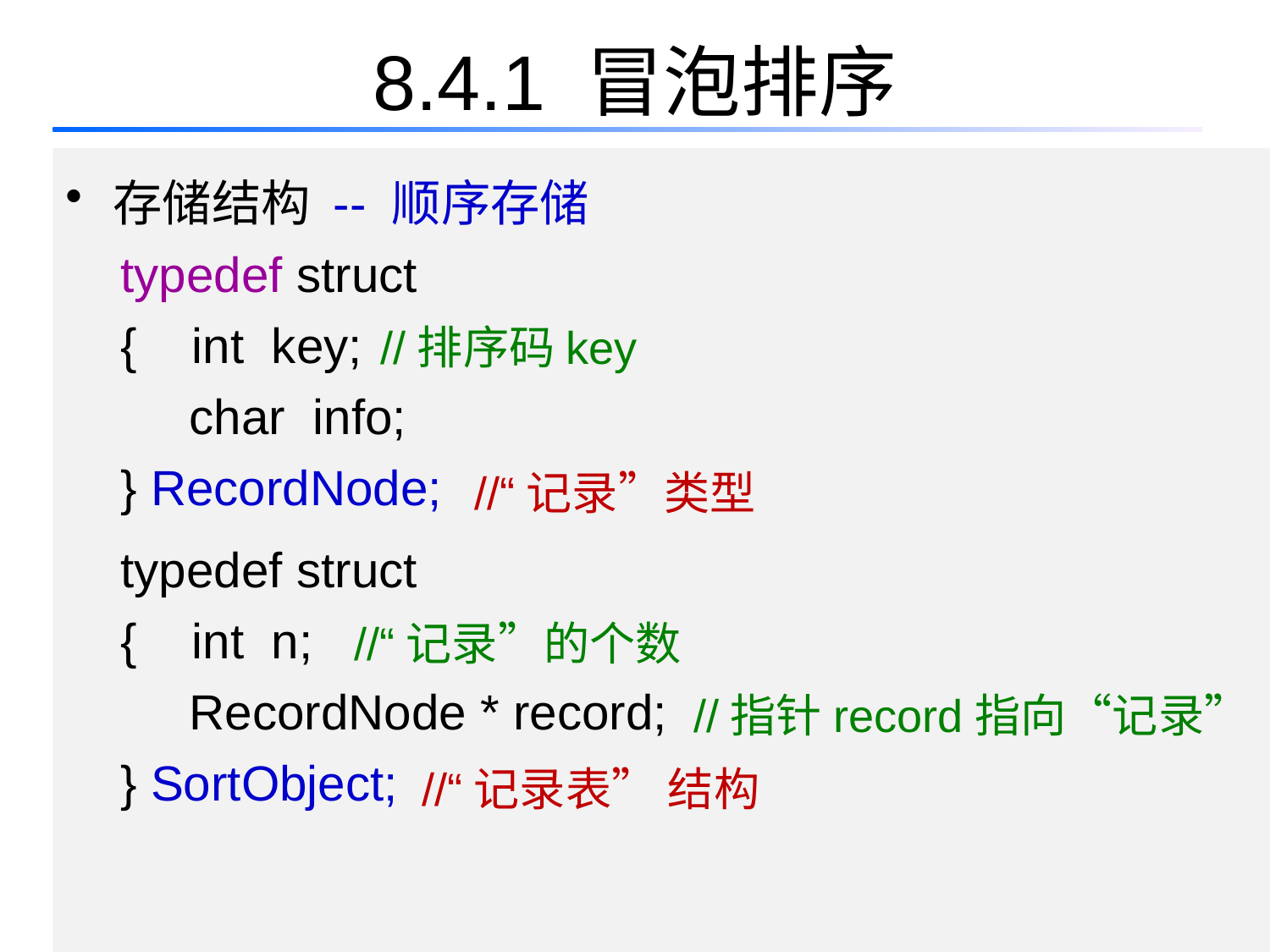

# 8.4.1 冒泡排序

存储结构 -- 顺序存储
    typedef struct
    {    int  key;
         char  info;
    } RecordNode;
    typedef struct
    {    int  n;
         RecordNode * record;
    } SortObject;

//排序码key
//“记录”类型
//“记录”的个数
//指针record指向“记录”
//“记录表” 结构